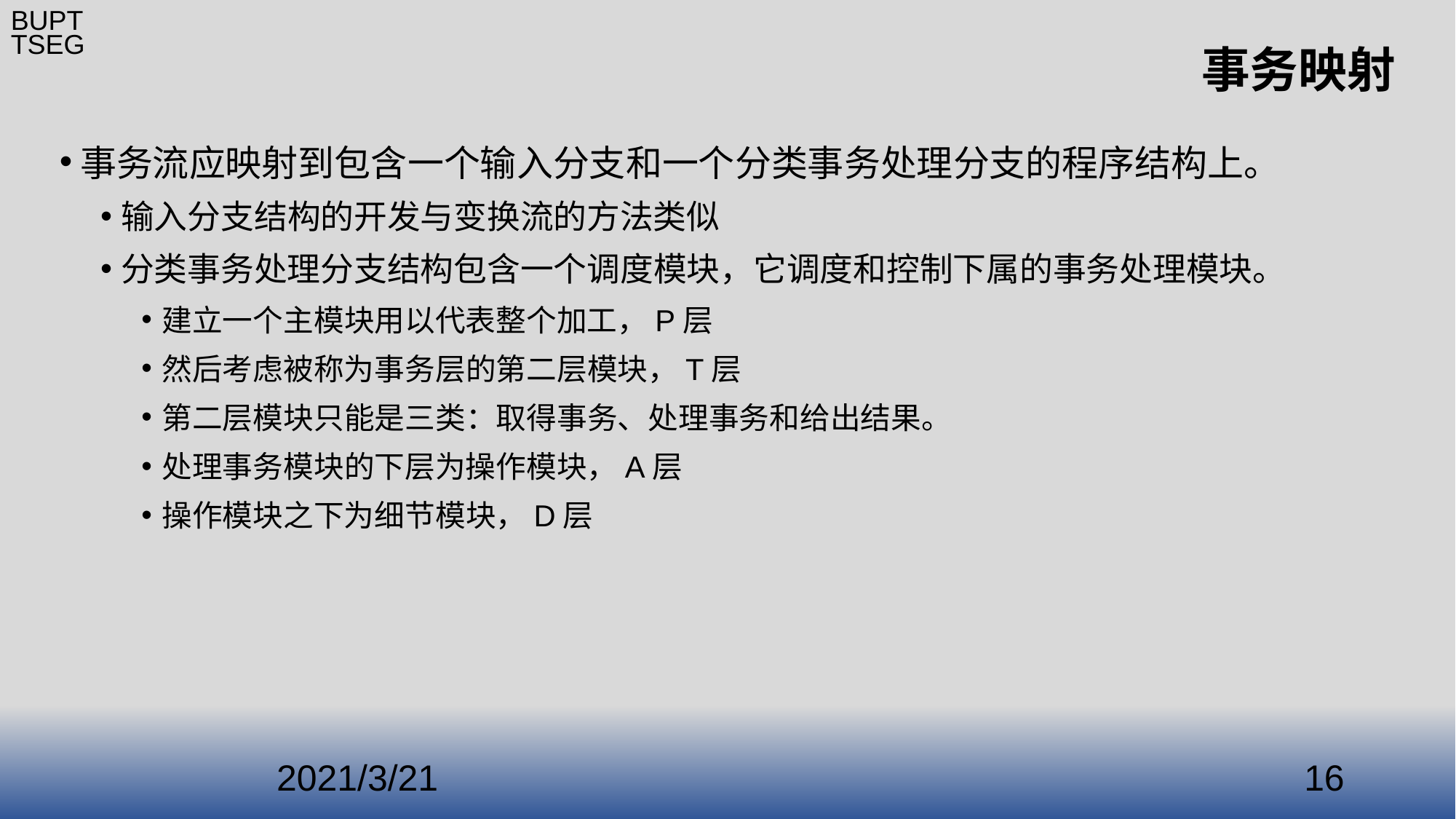

# 事务映射
事务流应映射到包含一个输入分支和一个分类事务处理分支的程序结构上。
输入分支结构的开发与变换流的方法类似
分类事务处理分支结构包含一个调度模块，它调度和控制下属的事务处理模块。
建立一个主模块用以代表整个加工，P层
然后考虑被称为事务层的第二层模块，T层
第二层模块只能是三类：取得事务、处理事务和给出结果。
处理事务模块的下层为操作模块，A层
操作模块之下为细节模块，D层
2021/3/21
16